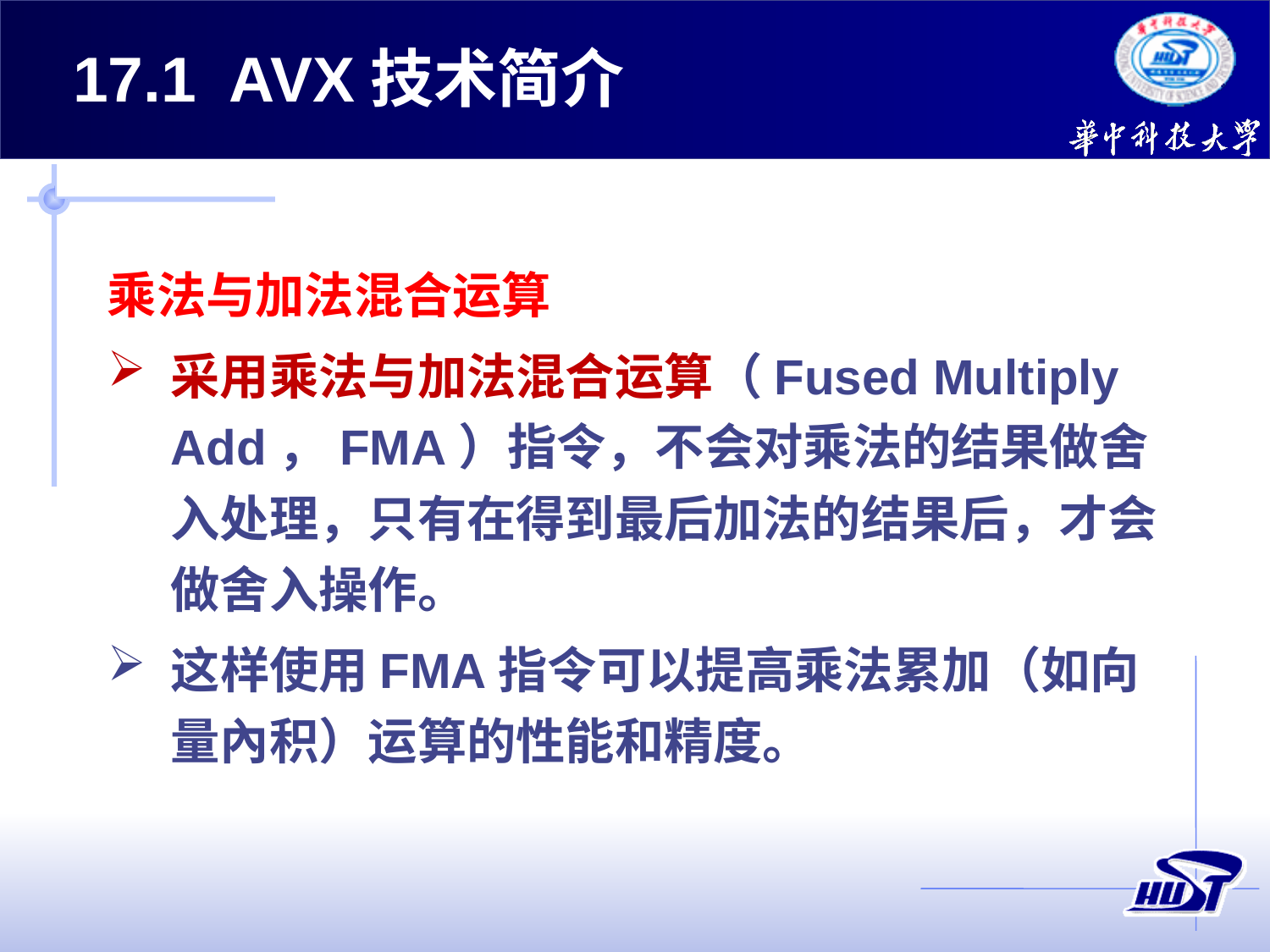

17.1  AVX技术简介
乘法与加法混合运算
采用乘法与加法混合运算（Fused Multiply Add，FMA）指令，不会对乘法的结果做舍入处理，只有在得到最后加法的结果后，才会做舍入操作。
这样使用FMA指令可以提高乘法累加（如向量內积）运算的性能和精度。